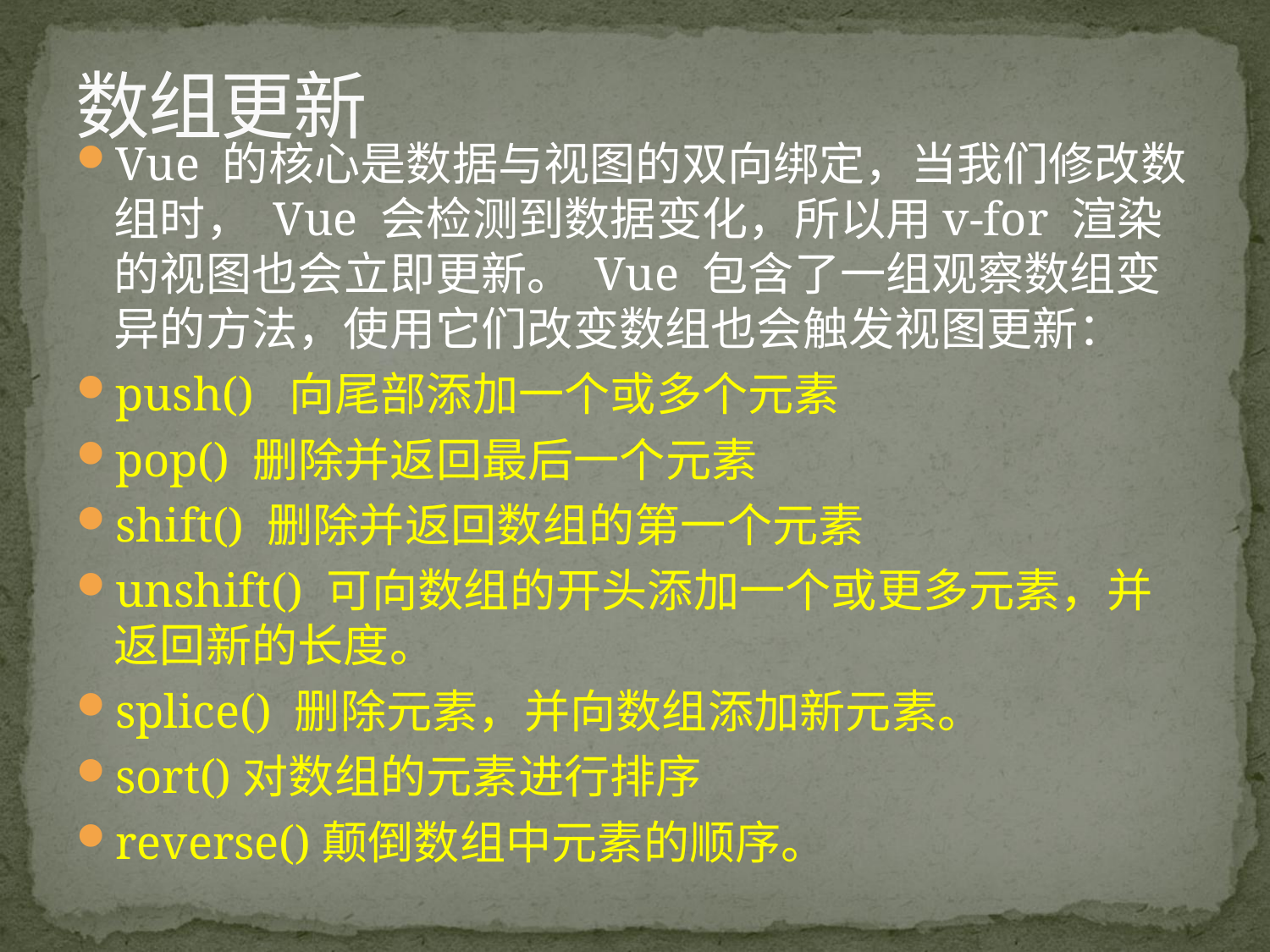

# 数组更新
Vue 的核心是数据与视图的双向绑定，当我们修改数组时， Vue 会检测到数据变化，所以用v-for 渲染的视图也会立即更新。 Vue 包含了一组观察数组变异的方法，使用它们改变数组也会触发视图更新：
push()  向尾部添加一个或多个元素
pop() 删除并返回最后一个元素
shift() 删除并返回数组的第一个元素
unshift() 可向数组的开头添加一个或更多元素，并返回新的长度。
splice() 删除元素，并向数组添加新元素。
sort()对数组的元素进行排序
reverse()颠倒数组中元素的顺序。